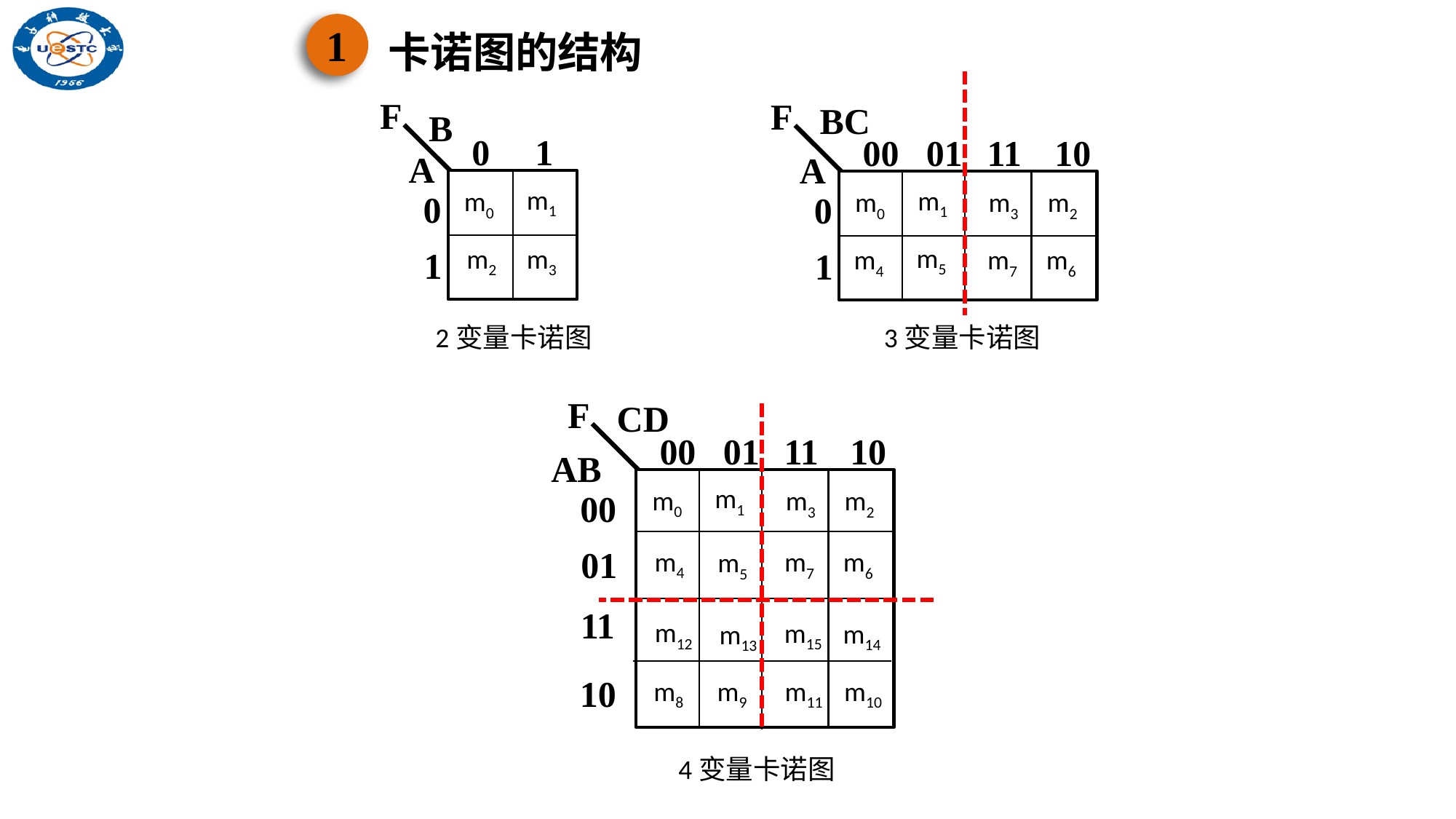

1
卡诺图的结构
F
B
0
1

A
0
1

m1
m0
m2
m3
2变量卡诺图
F
BC
00
01

A
0
1

m1
m0
m3
m2
11
10
m5
m4
m7
m6
3变量卡诺图
F
CD
00
01

AB
00
01
11
10

m1
m0
m3
m2
m4
m7
m6
m5
11
m12
m15
m14
m13
10
m8
m9
m11
m10
4变量卡诺图